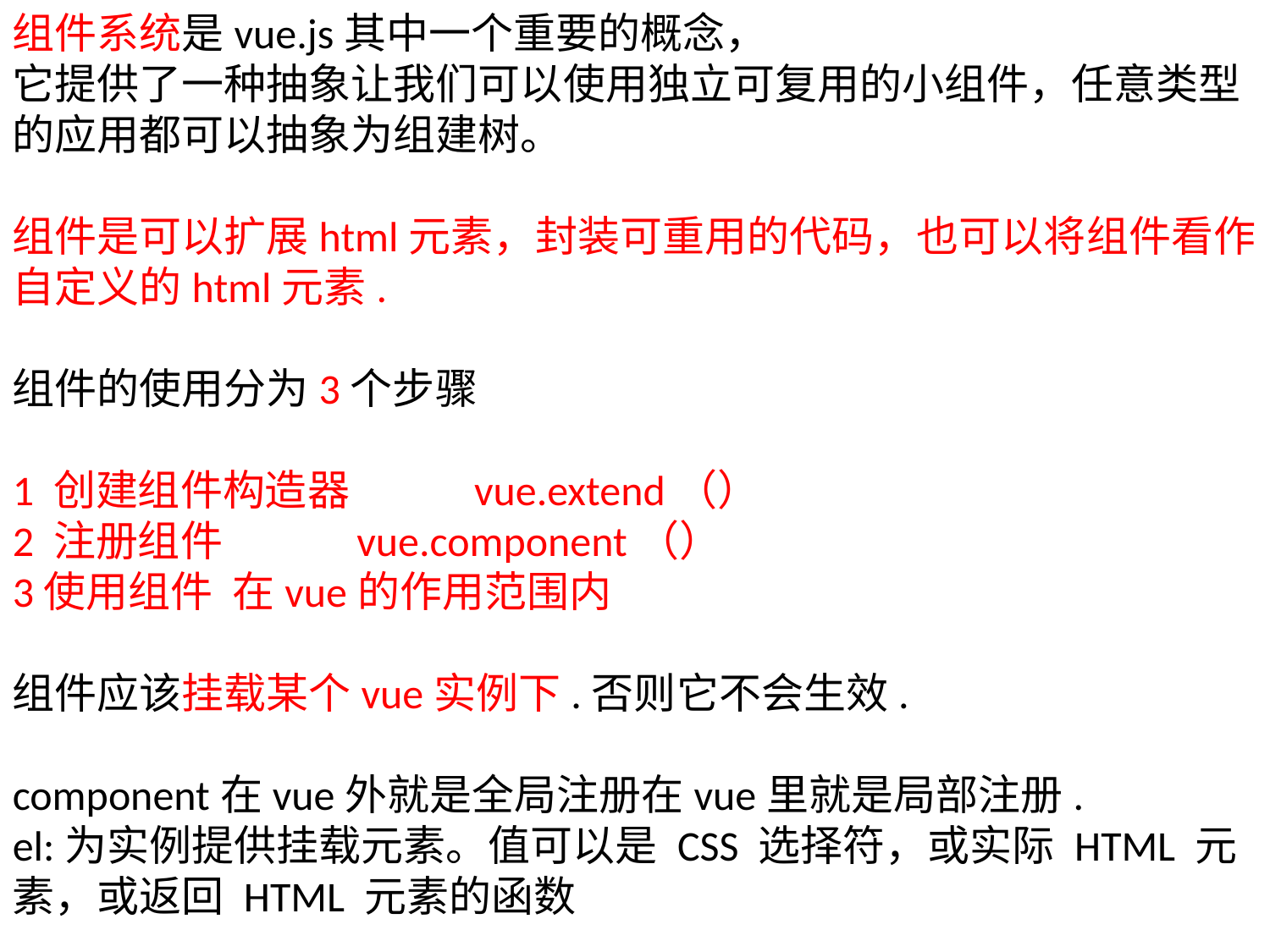

组件系统是vue.js其中一个重要的概念，
它提供了一种抽象让我们可以使用独立可复用的小组件，任意类型的应用都可以抽象为组建树。

组件是可以扩展html元素，封装可重用的代码，也可以将组件看作自定义的html元素.

组件的使用分为3个步骤

1 创建组件构造器            vue.extend（）
2 注册组件             vue.component（）
3使用组件  在vue的作用范围内

组件应该挂载某个vue实例下.否则它不会生效.

component在vue外就是全局注册在vue里就是局部注册.
el:为实例提供挂载元素。值可以是 CSS 选择符，或实际 HTML 元素，或返回 HTML 元素的函数